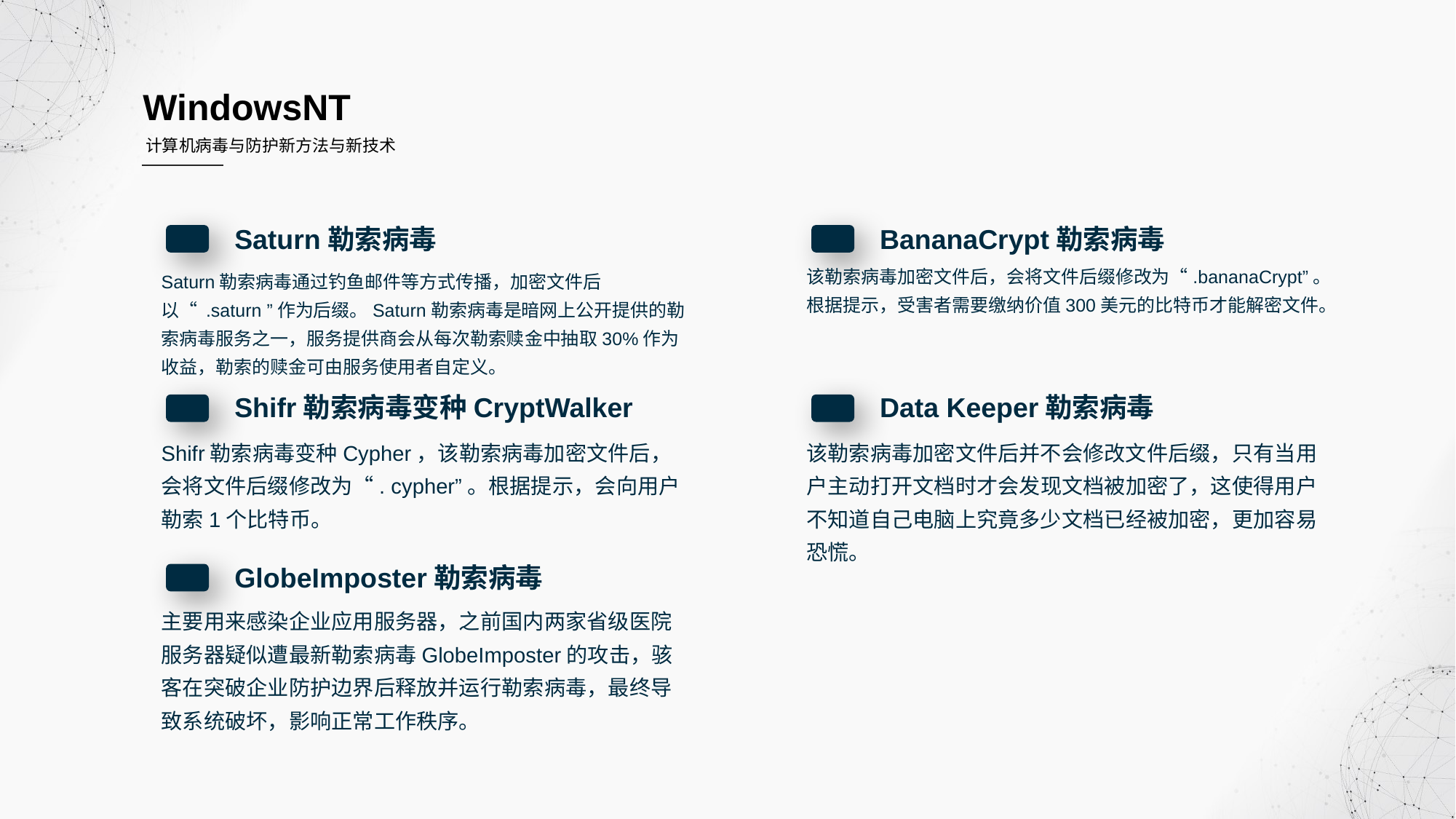

WindowsNT
计算机病毒与防护新方法与新技术
Saturn勒索病毒
BananaCrypt勒索病毒

该勒索病毒加密文件后，会将文件后缀修改为“.bananaCrypt”。根据提示，受害者需要缴纳价值300美元的比特币才能解密文件。
Saturn勒索病毒通过钓鱼邮件等方式传播，加密文件后以“ .saturn ”作为后缀。Saturn勒索病毒是暗网上公开提供的勒索病毒服务之一，服务提供商会从每次勒索赎金中抽取30%作为收益，勒索的赎金可由服务使用者自定义。
Shifr勒索病毒变种CryptWalker
Data Keeper勒索病毒

Shifr勒索病毒变种Cypher，该勒索病毒加密文件后，会将文件后缀修改为“. cypher”。根据提示，会向用户勒索1个比特币。
该勒索病毒加密文件后并不会修改文件后缀，只有当用户主动打开文档时才会发现文档被加密了，这使得用户不知道自己电脑上究竟多少文档已经被加密，更加容易恐慌。
GlobeImposter勒索病毒

主要用来感染企业应用服务器，之前国内两家省级医院服务器疑似遭最新勒索病毒GlobeImposter的攻击，骇客在突破企业防护边界后释放并运行勒索病毒，最终导致系统破坏，影响正常工作秩序。